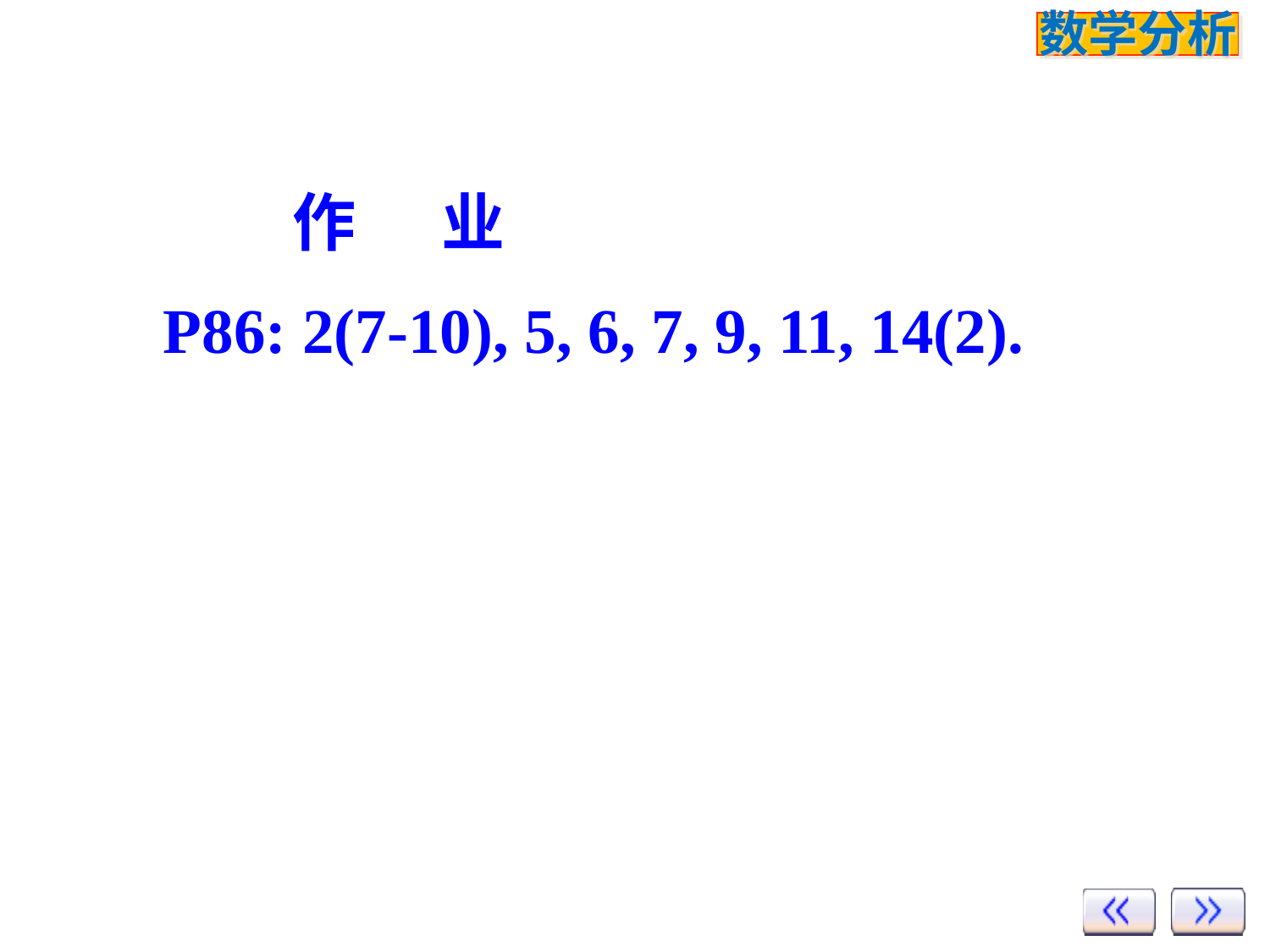

作      业
 P86: 2(7-10), 5, 6, 7, 9, 11, 14(2).